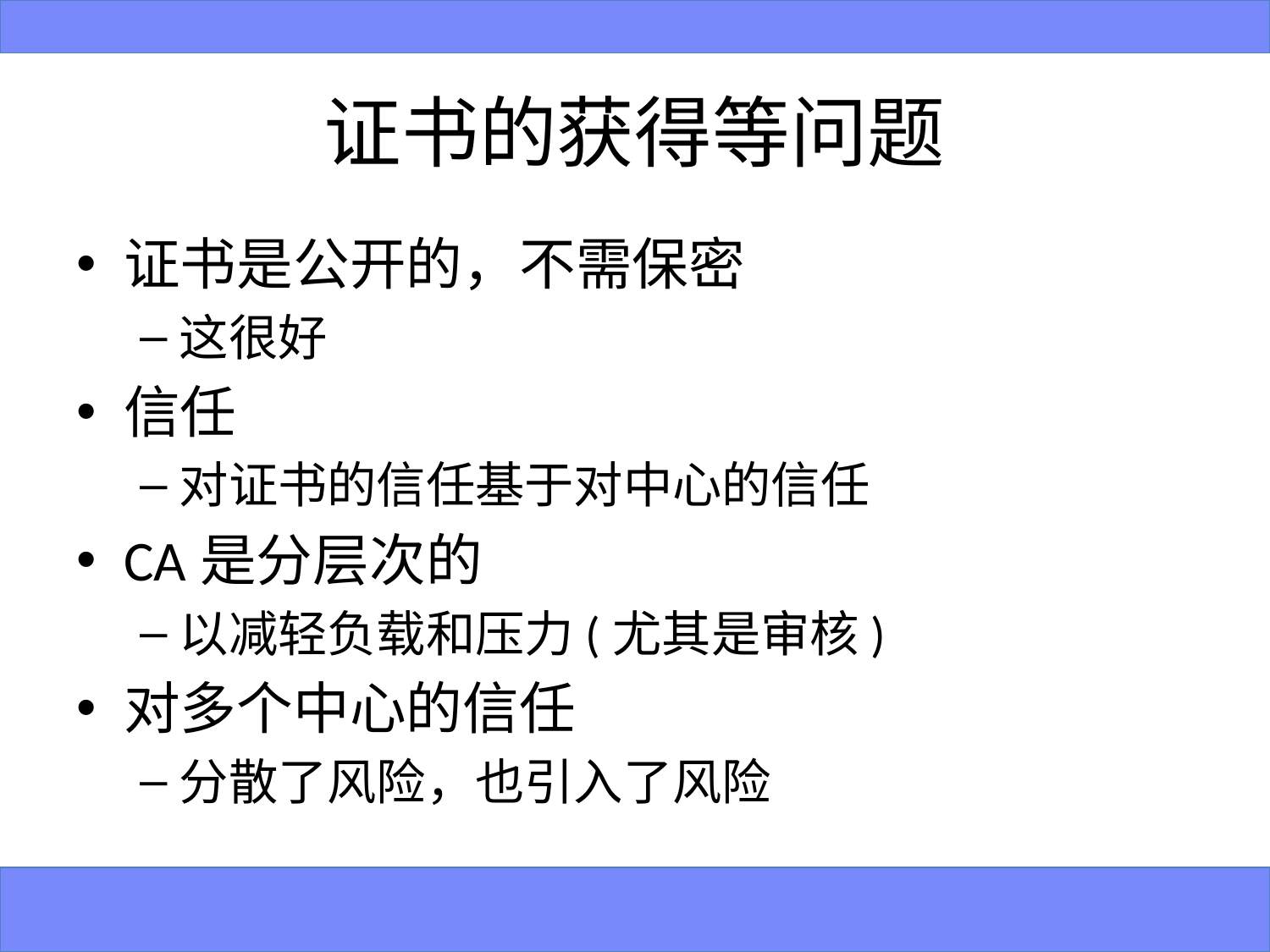

# 证书的获得等问题
证书是公开的，不需保密
这很好
信任
对证书的信任基于对中心的信任
CA是分层次的
以减轻负载和压力(尤其是审核)
对多个中心的信任
分散了风险，也引入了风险